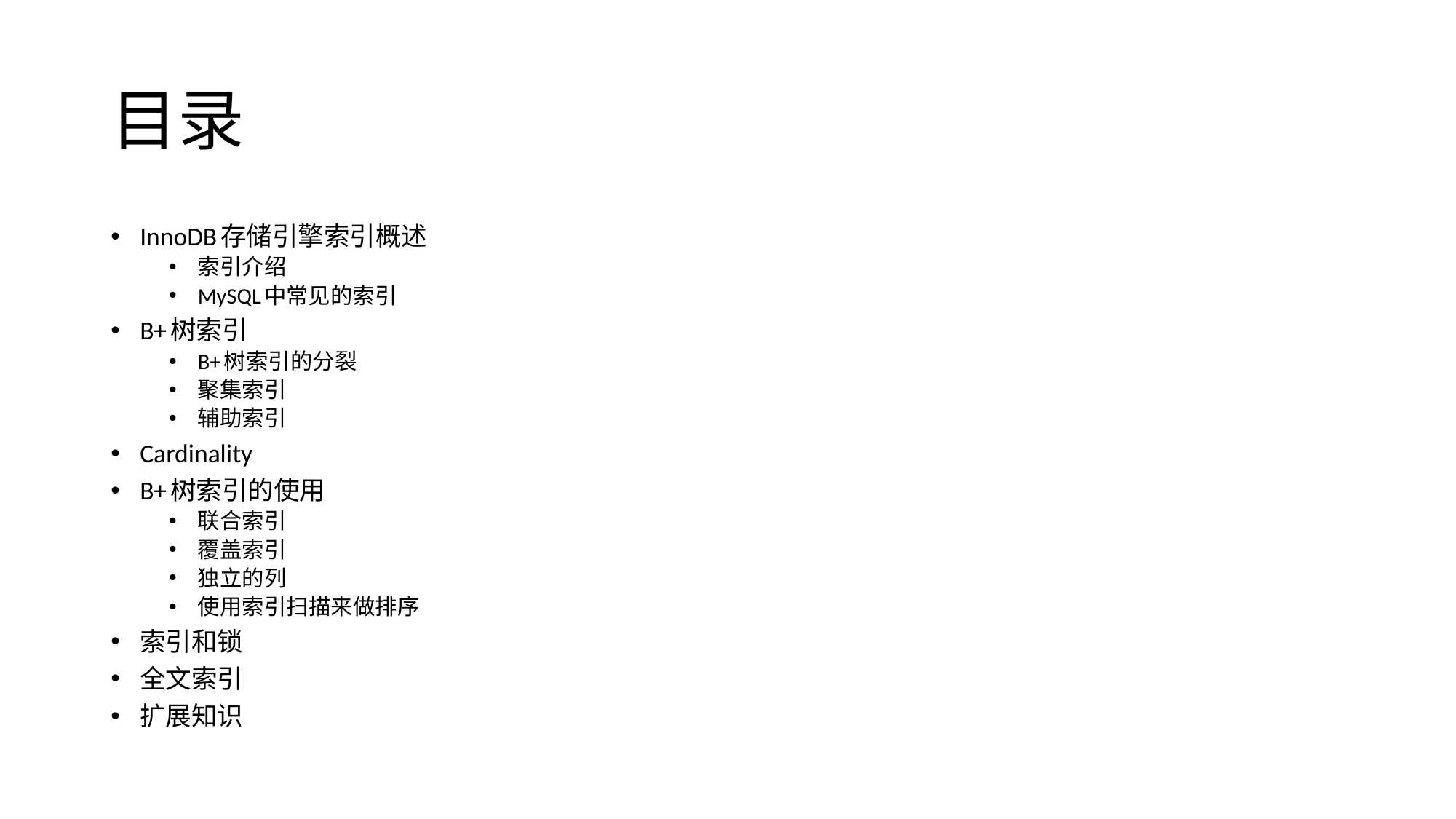

# 目录
InnoDB存储引擎索引概述
索引介绍
MySQL中常见的索引
B+树索引
B+树索引的分裂
聚集索引
辅助索引
Cardinality
B+树索引的使用
联合索引
覆盖索引
独立的列
使用索引扫描来做排序
索引和锁
全文索引
扩展知识